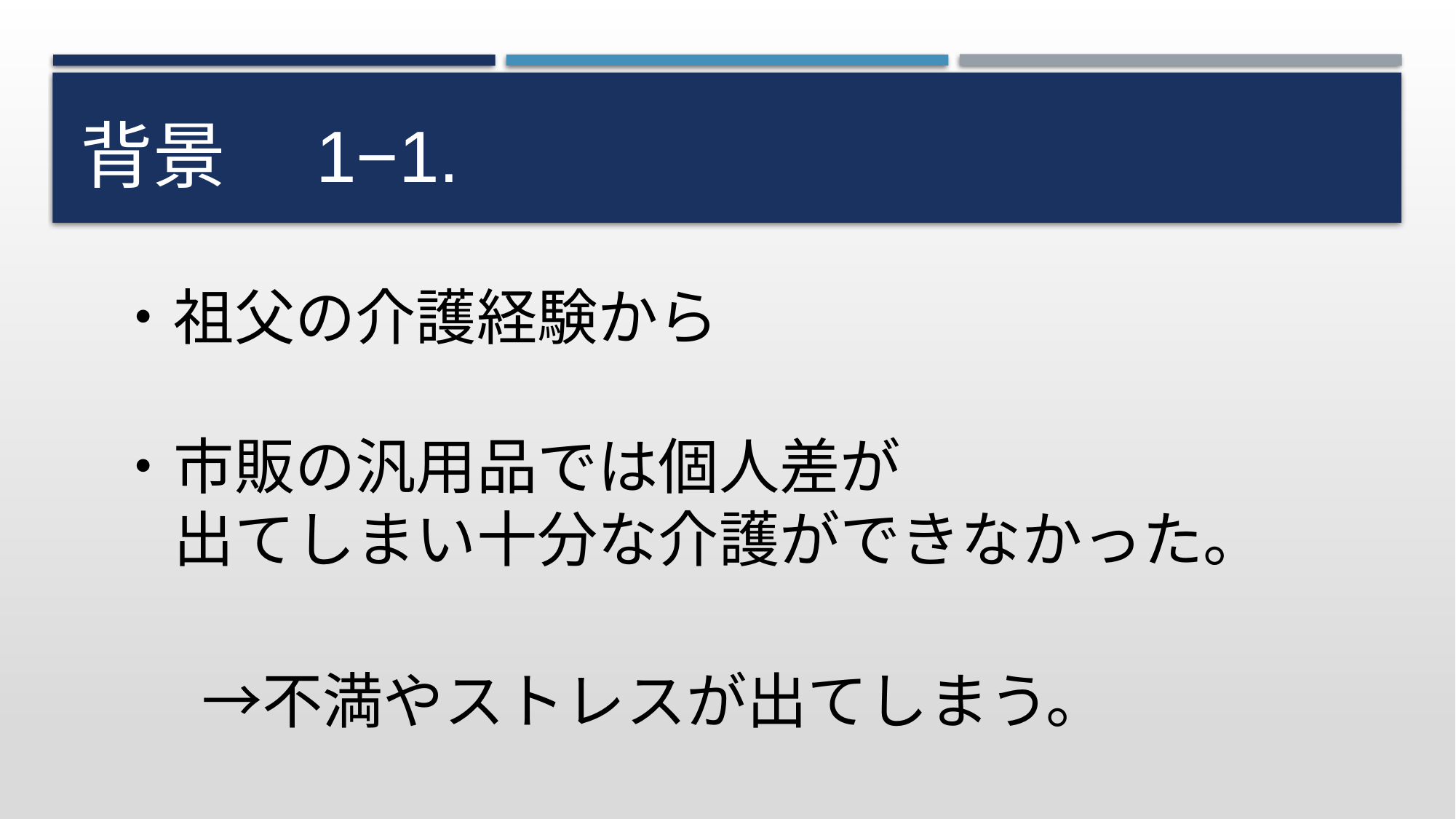

# 背景　1−1.
・祖父の介護経験から
・市販の汎用品では個人差が
　出てしまい十分な介護ができなかった。
　→不満やストレスが出てしまう。